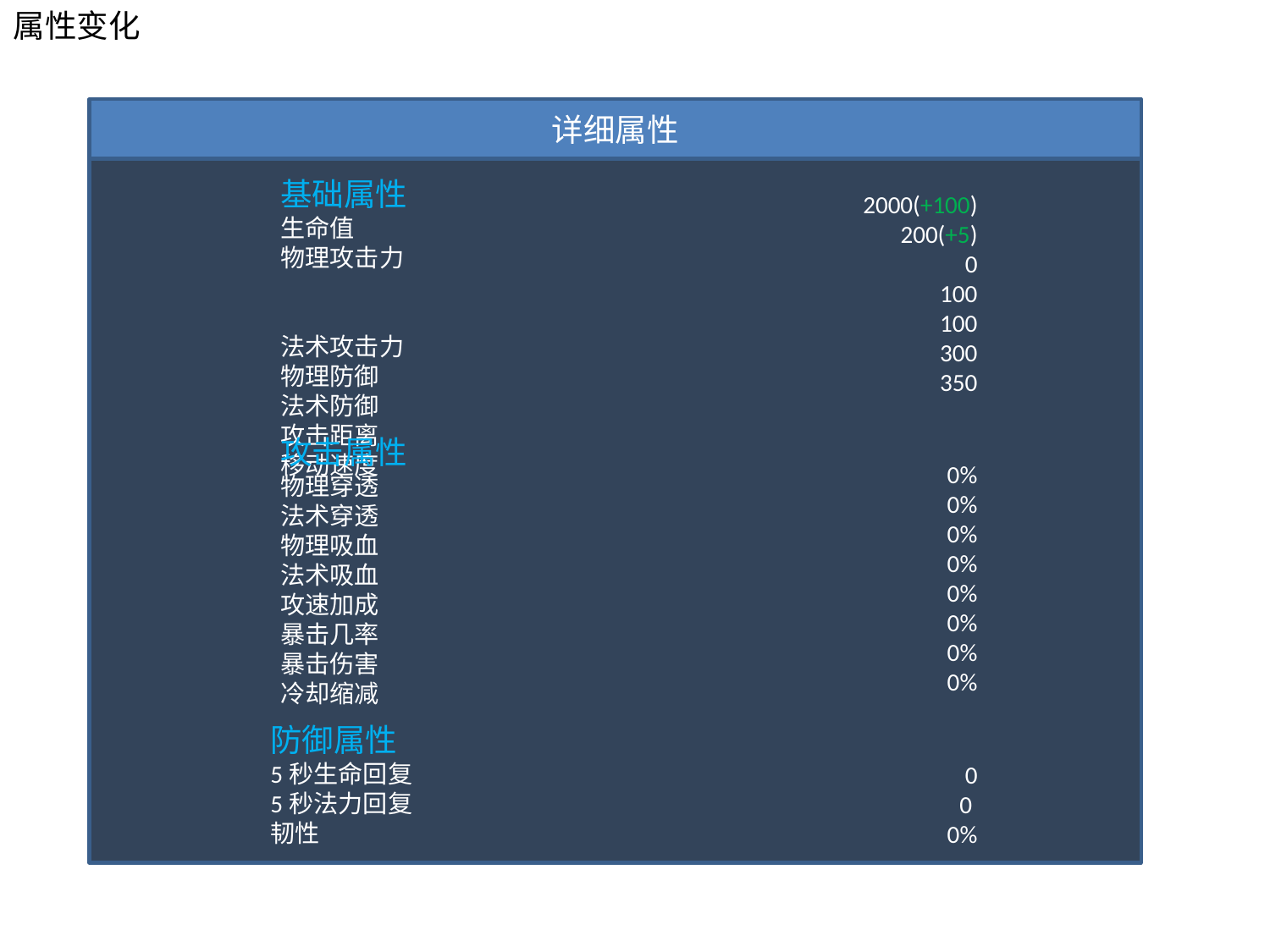

属性变化
详细属性
定位

2000(+100)
200(+5)
0
100
100
300
350

基础属性
生命值
物理攻击力
法术攻击力
物理防御
法术防御
攻击距离
移动速度
坦克/战士

0%
0%
0%
0%
0%
0%
0%
0%
攻击属性
物理穿透
法术穿透
物理吸血
法术吸血
攻速加成
暴击几率
暴击伤害
冷却缩减
防御属性
5秒生命回复
5秒法力回复
韧性

0
0
 0%
武器名称